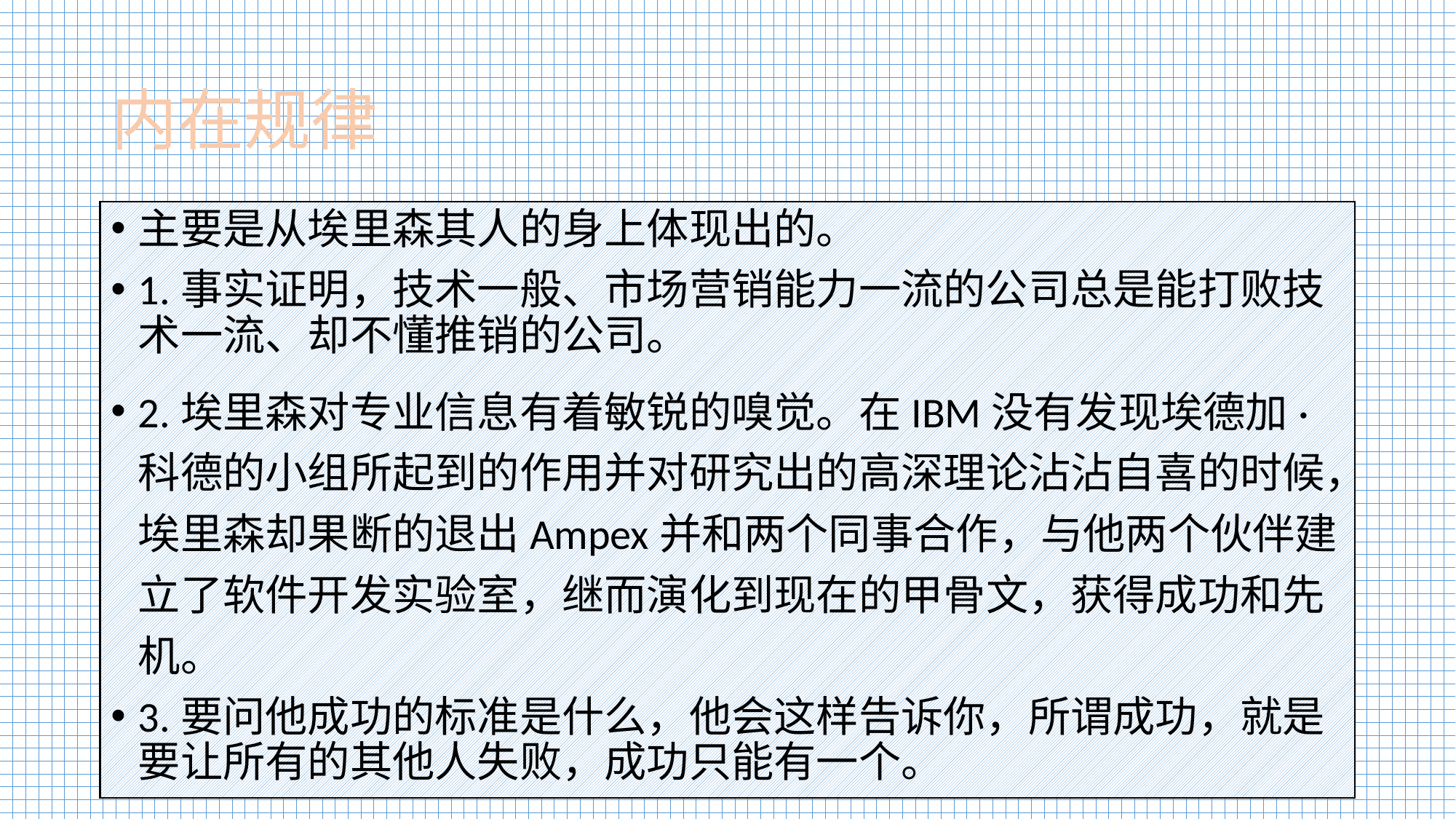

# 内在规律
主要是从埃里森其人的身上体现出的。
1.事实证明，技术一般、市场营销能力一流的公司总是能打败技术一流、却不懂推销的公司。
2.埃里森对专业信息有着敏锐的嗅觉。在IBM没有发现埃德加·科德的小组所起到的作用并对研究出的高深理论沾沾自喜的时候，埃里森却果断的退出Ampex并和两个同事合作，与他两个伙伴建立了软件开发实验室，继而演化到现在的甲骨文，获得成功和先机。
3.要问他成功的标准是什么，他会这样告诉你，所谓成功，就是要让所有的其他人失败，成功只能有一个。